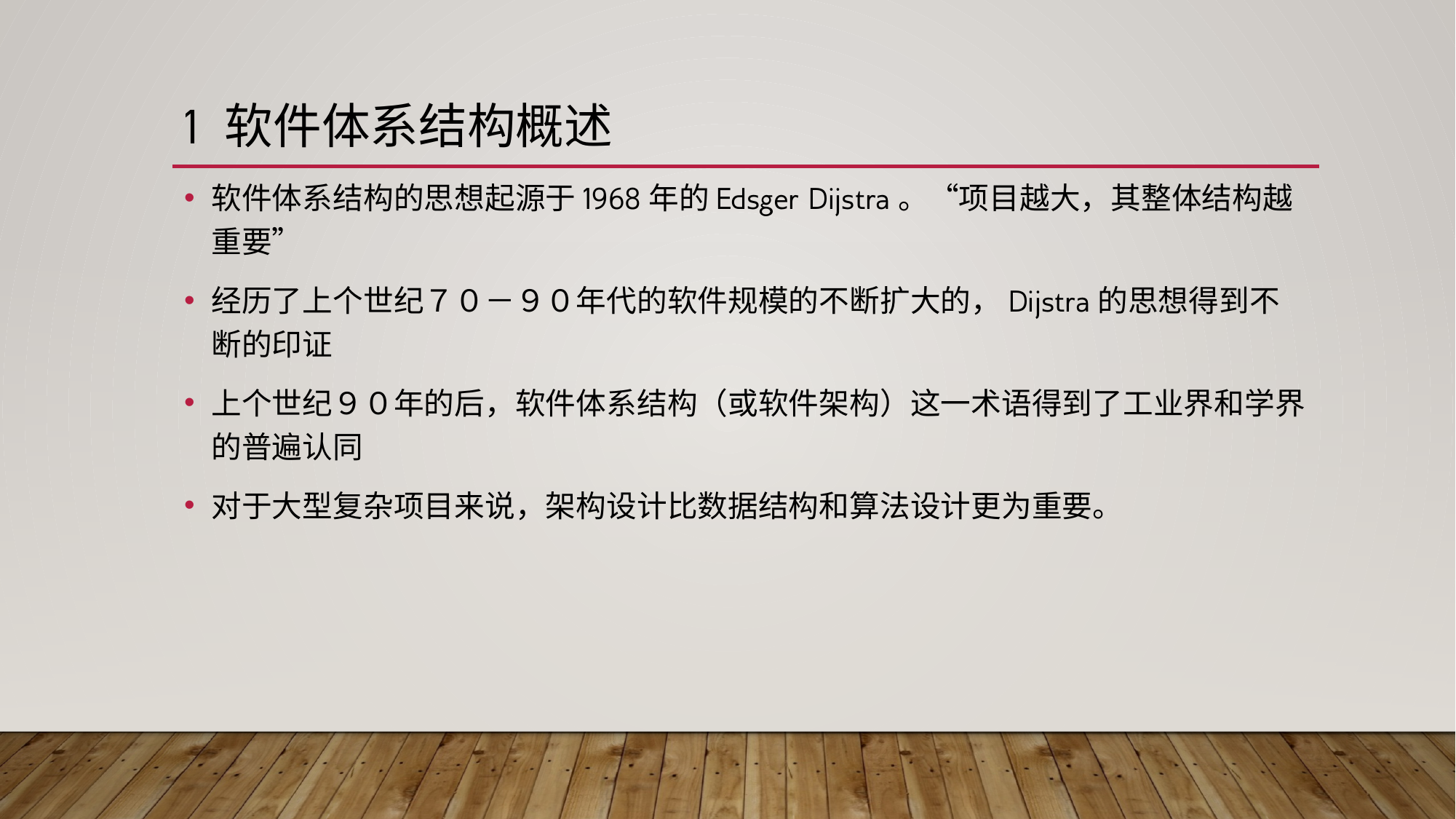

# 1 软件体系结构概述
软件体系结构的思想起源于1968年的Edsger Dijstra。“项目越大，其整体结构越重要”
经历了上个世纪７０－９０年代的软件规模的不断扩大的，Dijstra的思想得到不断的印证
上个世纪９０年的后，软件体系结构（或软件架构）这一术语得到了工业界和学界的普遍认同
对于大型复杂项目来说，架构设计比数据结构和算法设计更为重要。